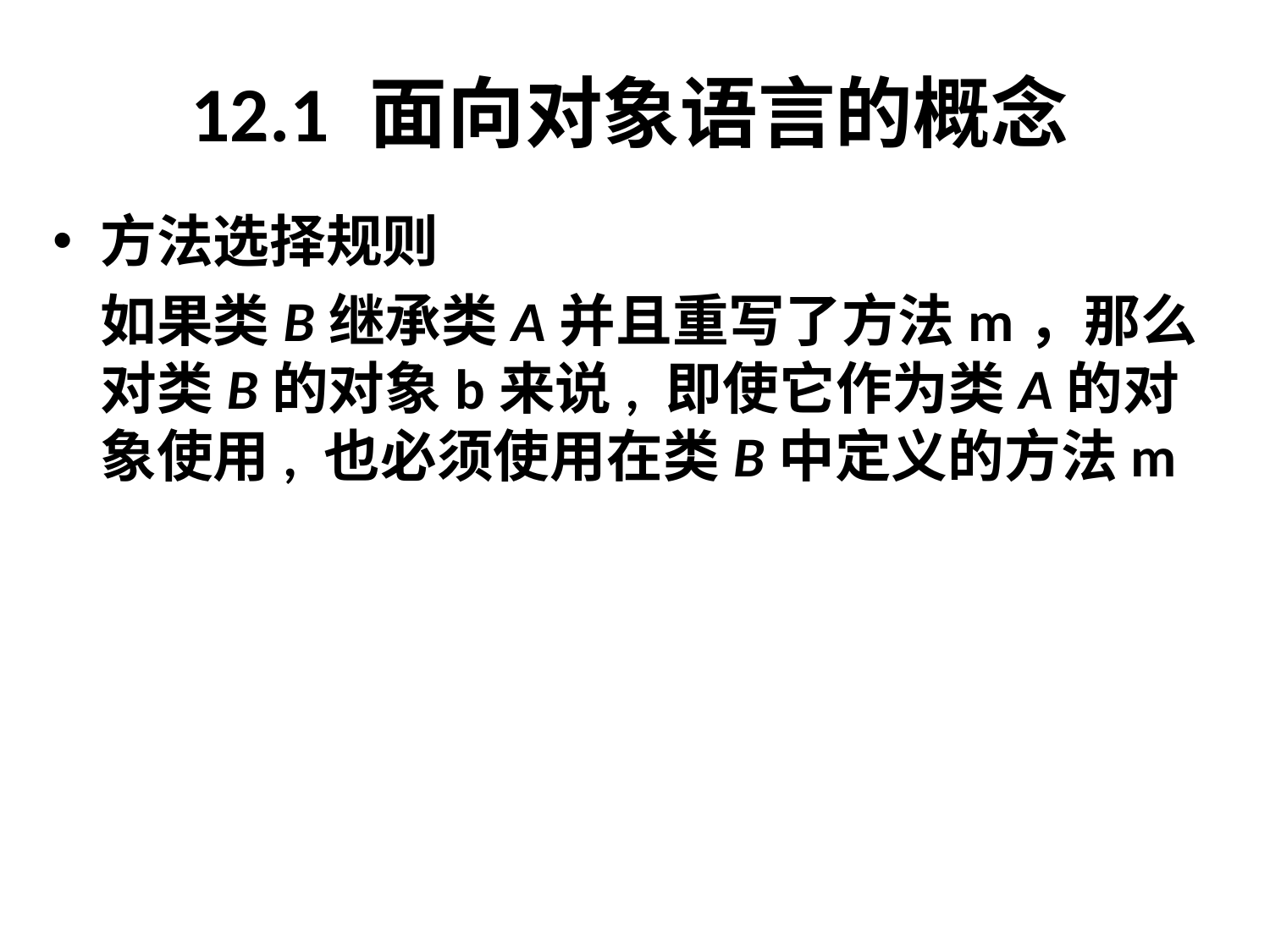

# 12.1 面向对象语言的概念
方法选择规则
	如果类B继承类A并且重写了方法m，那么对类B的对象b来说, 即使它作为类A的对象使用, 也必须使用在类B中定义的方法m